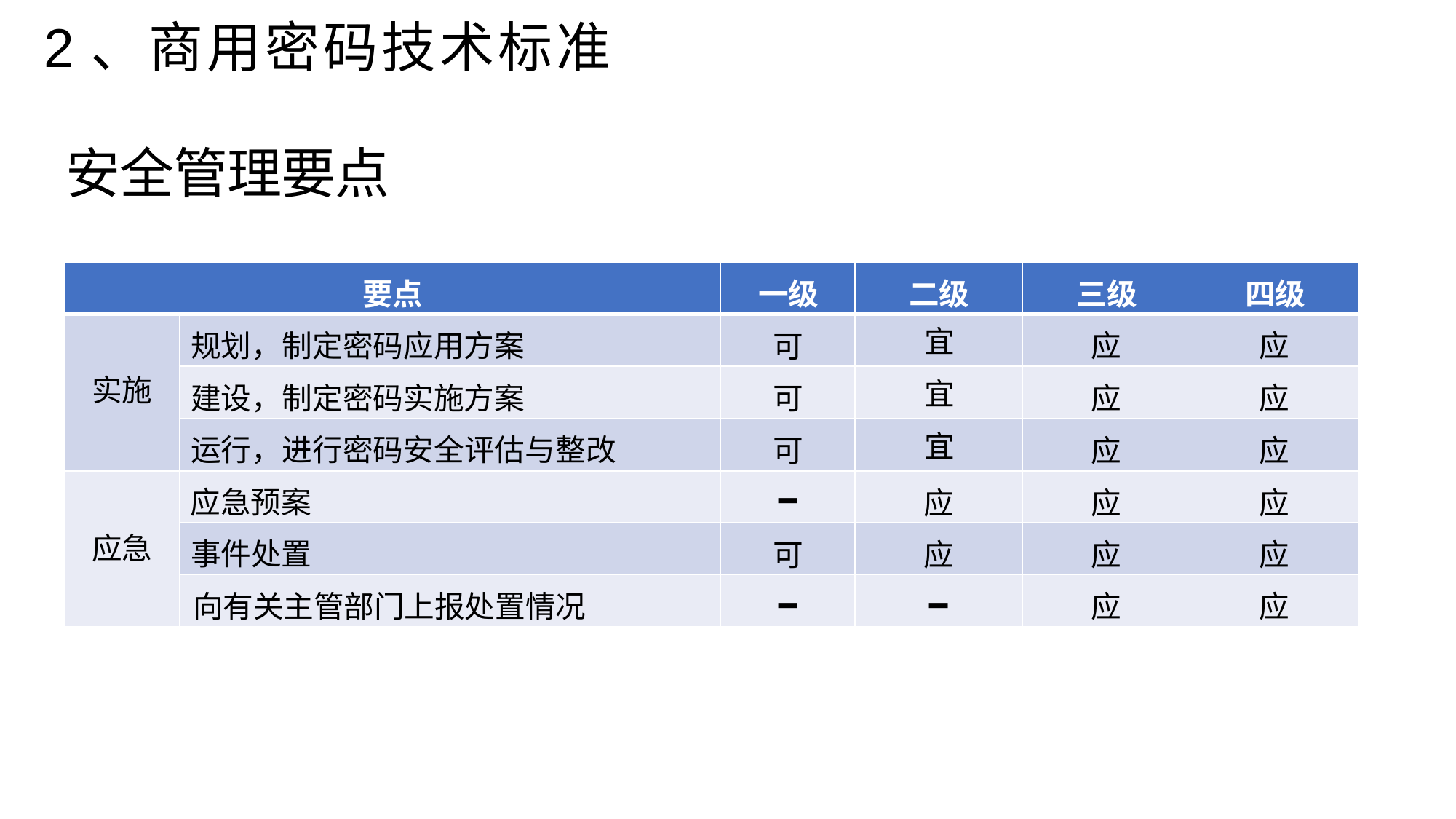

2、商用密码技术标准

安全管理要点
| 要点 |  | 一级 | 二级 | 三级 | 四级 |
| --- | --- | --- | --- | --- | --- |
| 实施 | 规划，制定密码应用方案 | 可 | 宜 | 应 | 应 |
|  | 建设，制定密码实施方案 | 可 | 宜 | 应 | 应 |
|  | 运行，进行密码安全评估与整改 | 可 | 宜 | 应 | 应 |
| 应急 | 应急预案 | ━ | 应 | 应 | 应 |
|  | 事件处置 | 可 | 应 | 应 | 应 |
|  | 向有关主管部门上报处置情况 | ━ | ━ | 应 | 应 |